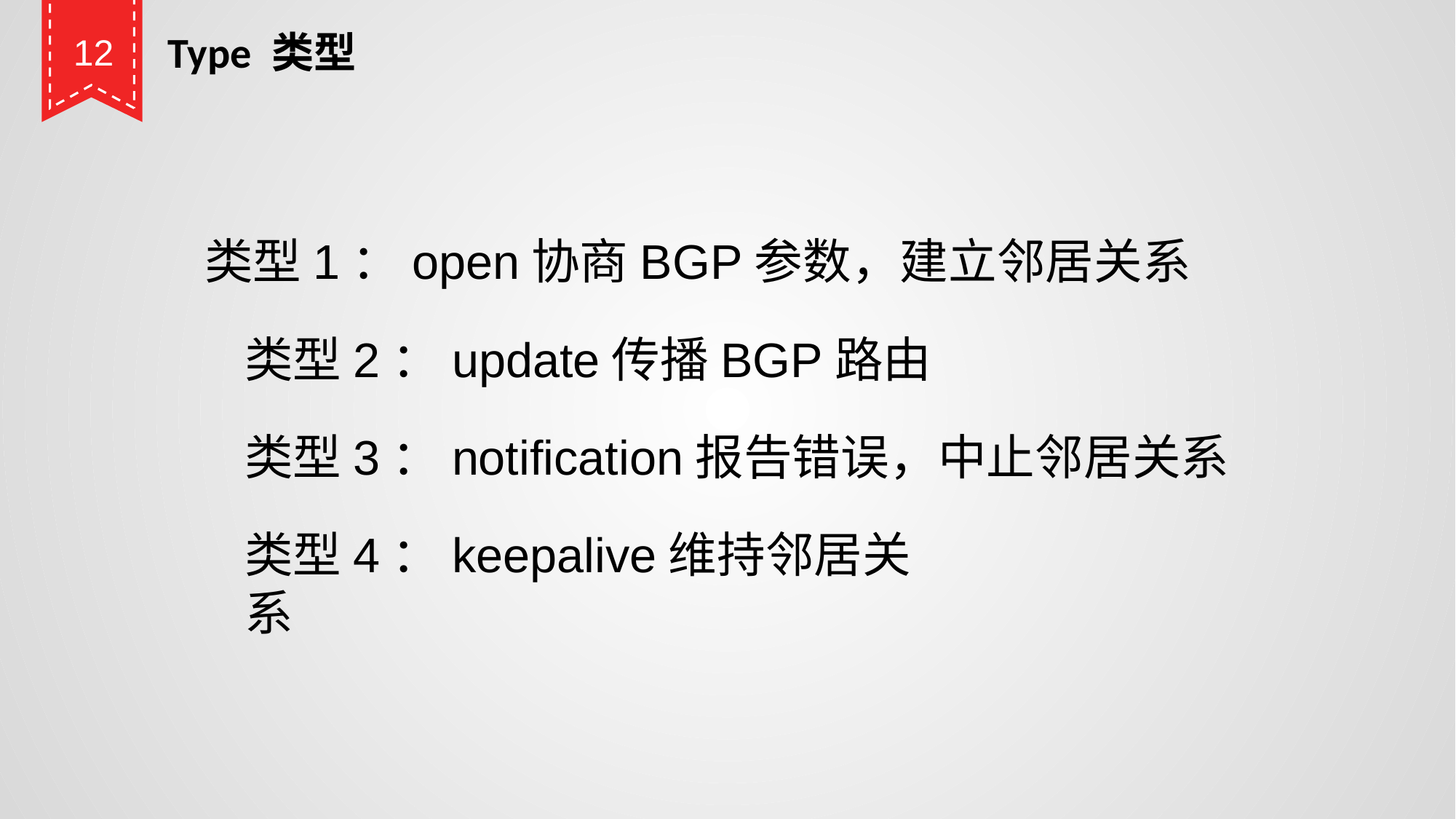

Type 类型
12
类型1：open协商BGP参数，建立邻居关系
类型2：update传播BGP路由
类型3：notification报告错误，中止邻居关系
类型4：keepalive维持邻居关系